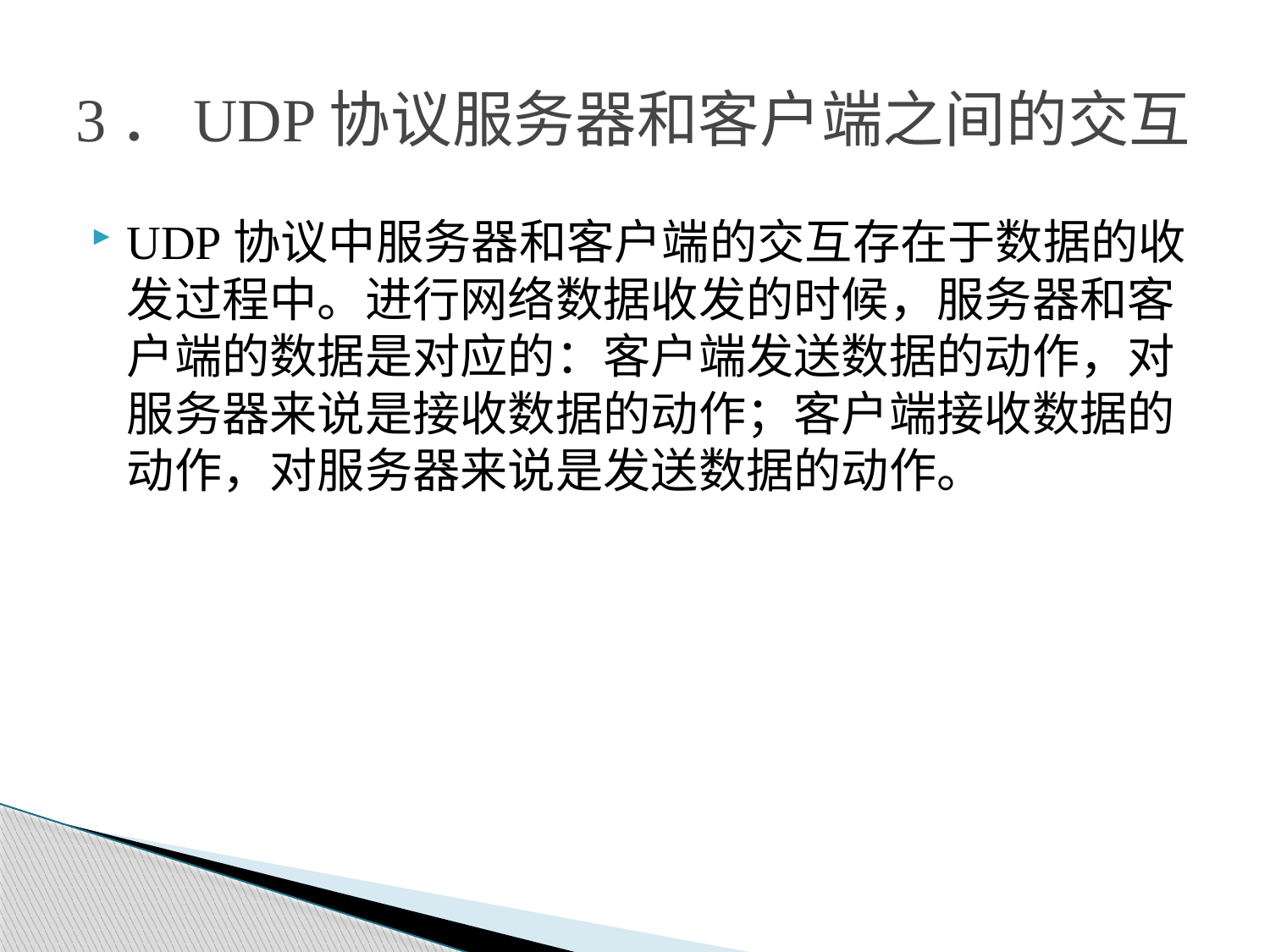

# 3．UDP协议服务器和客户端之间的交互
UDP协议中服务器和客户端的交互存在于数据的收发过程中。进行网络数据收发的时候，服务器和客户端的数据是对应的：客户端发送数据的动作，对服务器来说是接收数据的动作；客户端接收数据的动作，对服务器来说是发送数据的动作。